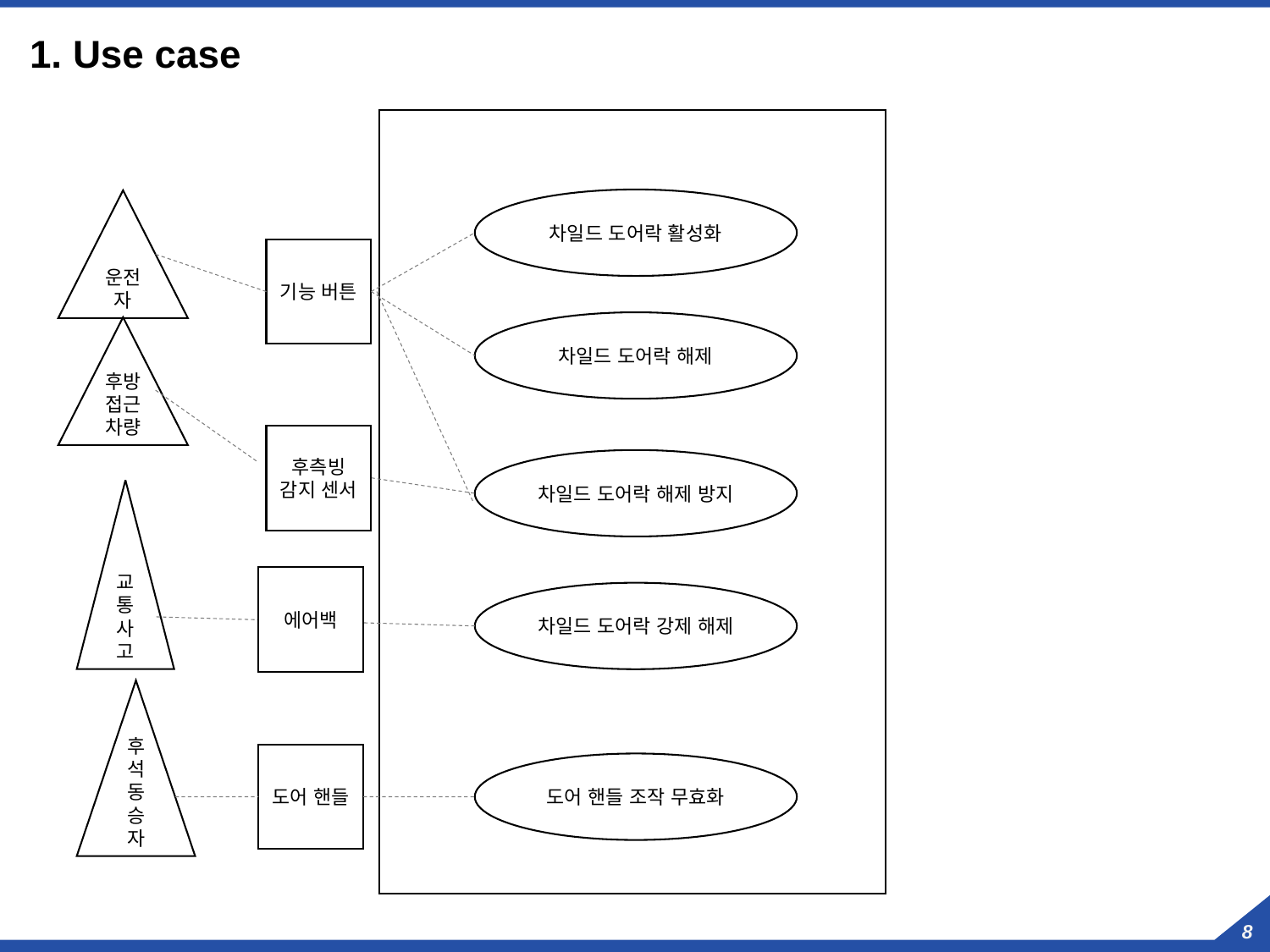

# 1. Use case

차일드 도어락 활성화
운전자
기능 버튼
차일드 도어락 해제
후방 접근 차량
후측빙 감지 센서
차일드 도어락 해제 방지
교통사고
에어백
차일드 도어락 강제 해제
후석 동승자
도어 핸들
도어 핸들 조작 무효화